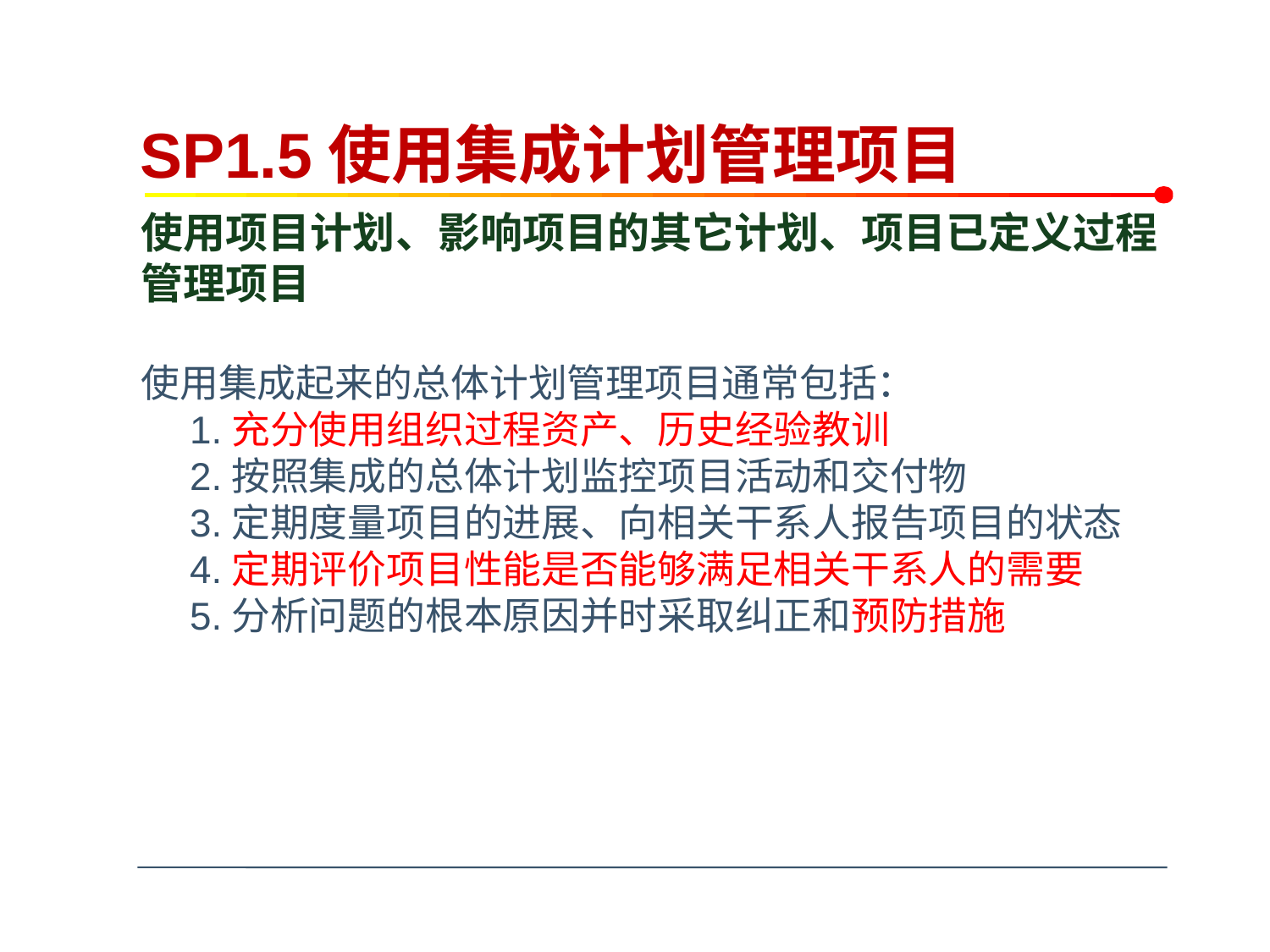

# SP1.5使用集成计划管理项目
使用项目计划、影响项目的其它计划、项目已定义过程管理项目

使用集成起来的总体计划管理项目通常包括：
1.充分使用组织过程资产、历史经验教训
2.按照集成的总体计划监控项目活动和交付物
3.定期度量项目的进展、向相关干系人报告项目的状态
4.定期评价项目性能是否能够满足相关干系人的需要
5.分析问题的根本原因并时采取纠正和预防措施